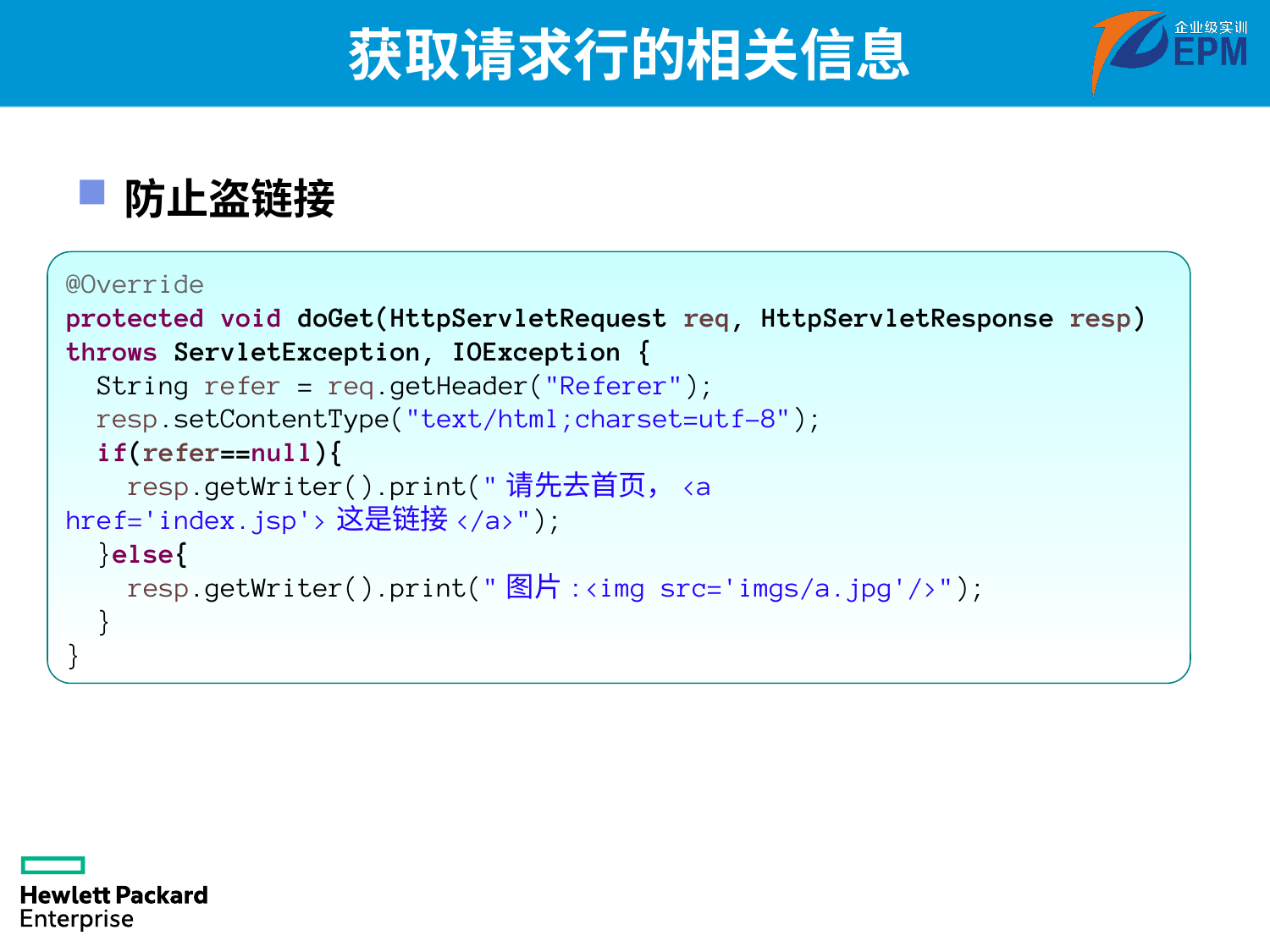

# 获取请求行的相关信息
防止盗链接
@Override
protected void doGet(HttpServletRequest req, HttpServletResponse resp) throws ServletException, IOException {
  String refer = req.getHeader("Referer");
  resp.setContentType("text/html;charset=utf-8");
  if(refer==null){
    resp.getWriter().print("请先去首页，<a href='index.jsp'>这是链接</a>");
  }else{
    resp.getWriter().print("图片:<img src='imgs/a.jpg'/>");
  }
}